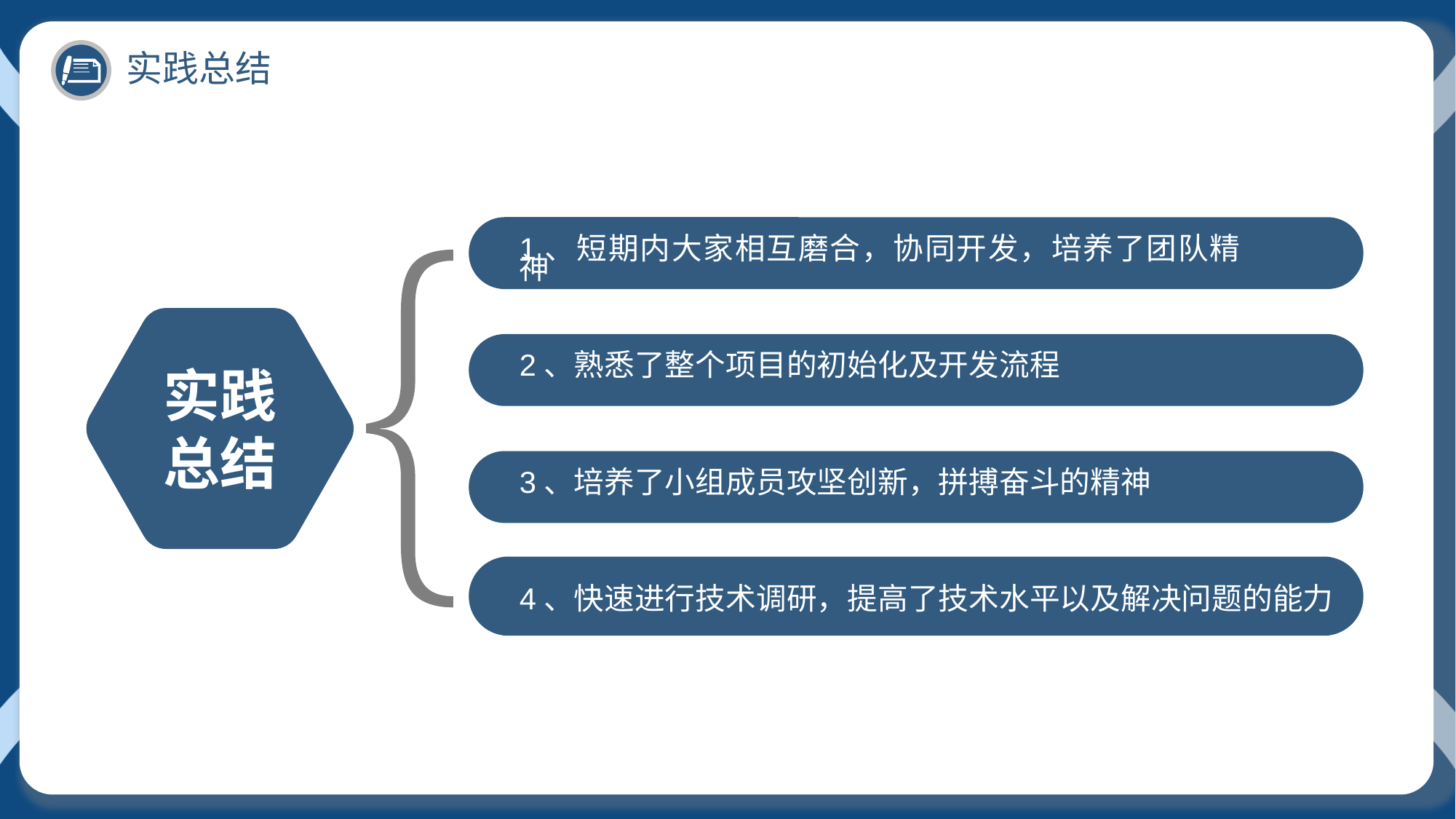

实践总结

1、短期内大家相互磨合，协同开发，培养了团队精神

实践总结
2、熟悉了整个项目的初始化及开发流程

3、培养了小组成员攻坚创新，拼搏奋斗的精神

4、快速进行技术调研，提高了技术水平以及解决问题的能力